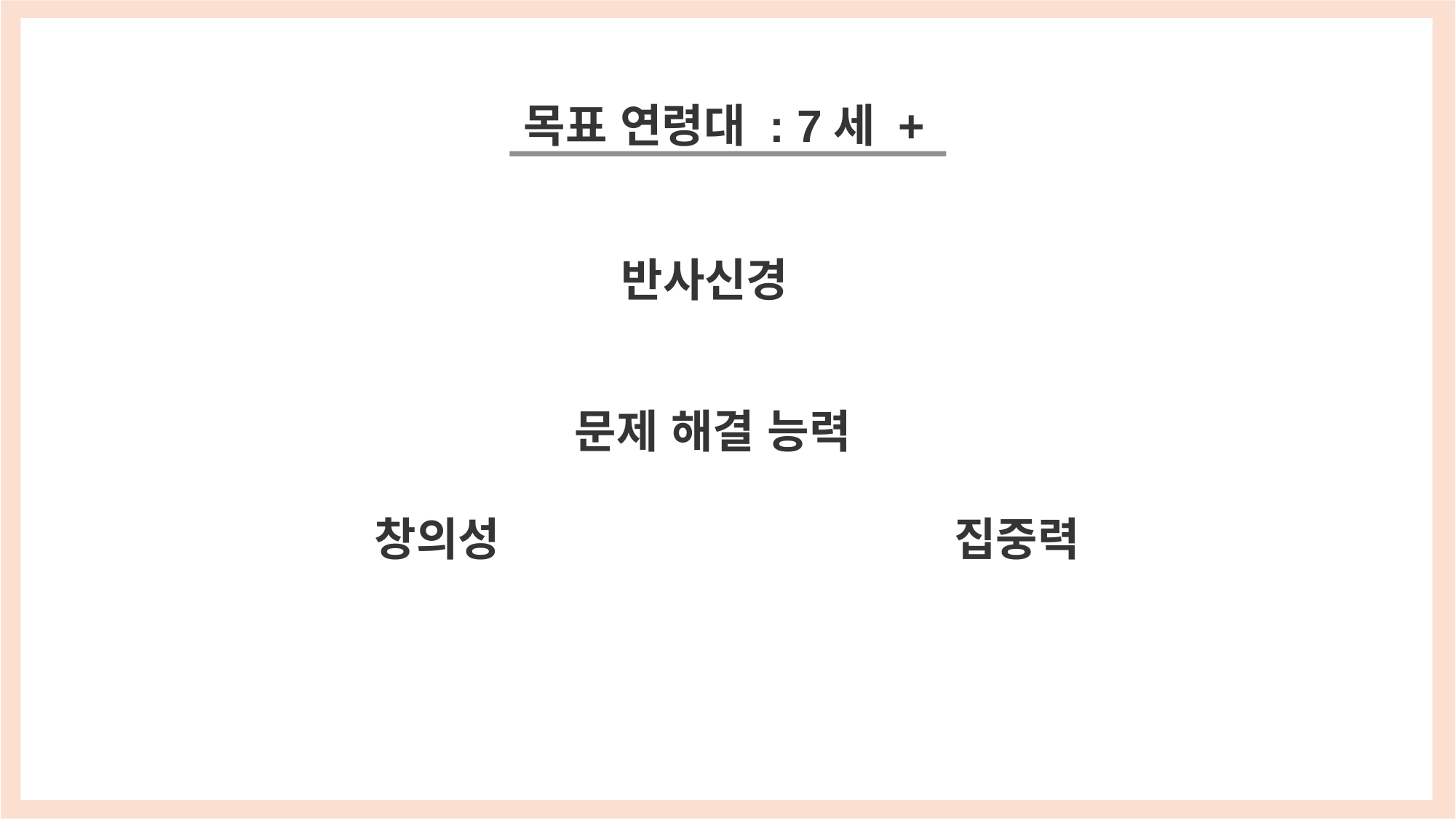

목표 연령대 : 7세 +

반사신경
문제 해결 능력

창의성

집중력